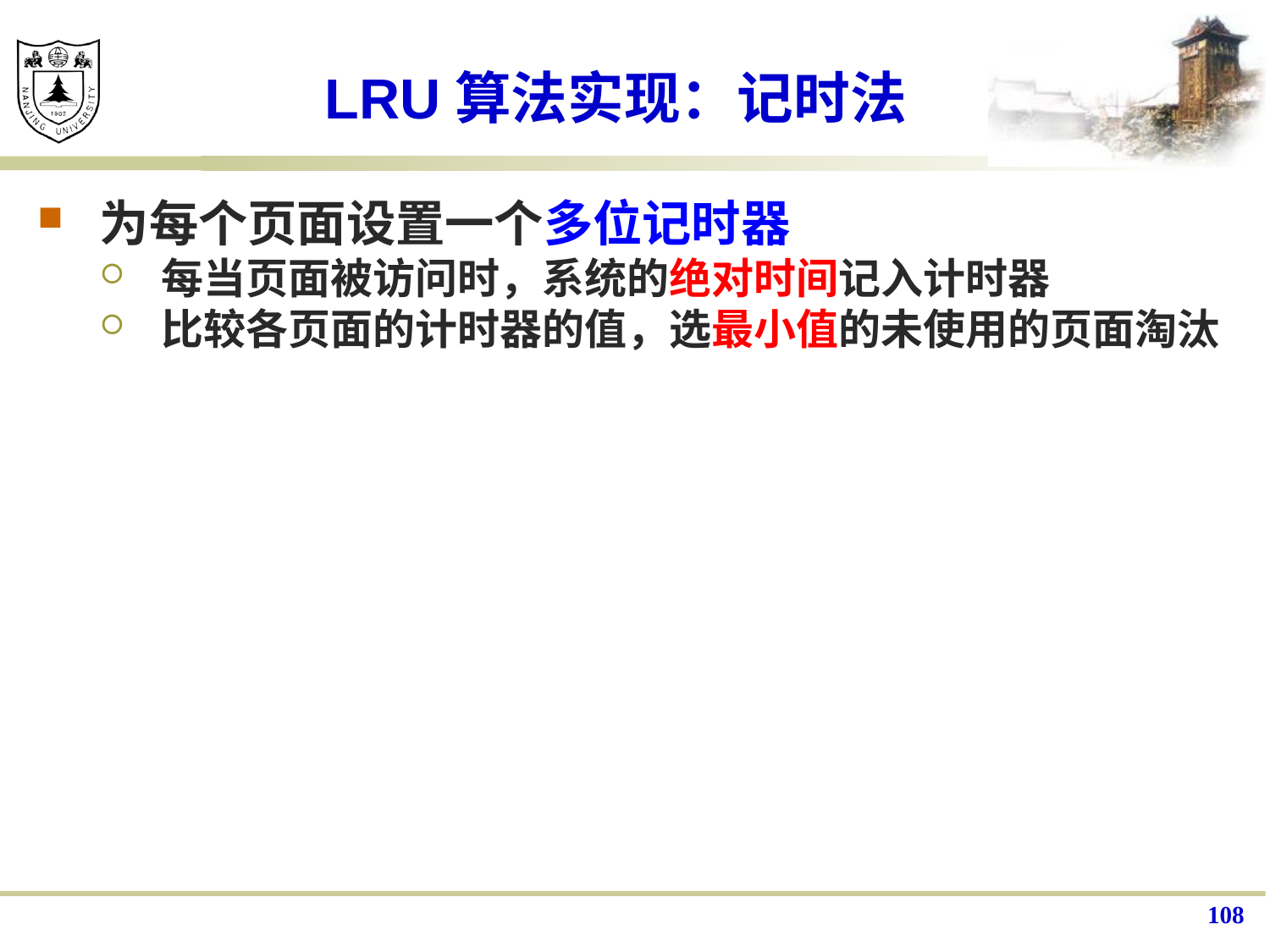

# LRU算法实现：记时法
为每个页面设置一个多位记时器
每当页面被访问时，系统的绝对时间记入计时器
比较各页面的计时器的值，选最小值的未使用的页面淘汰
108